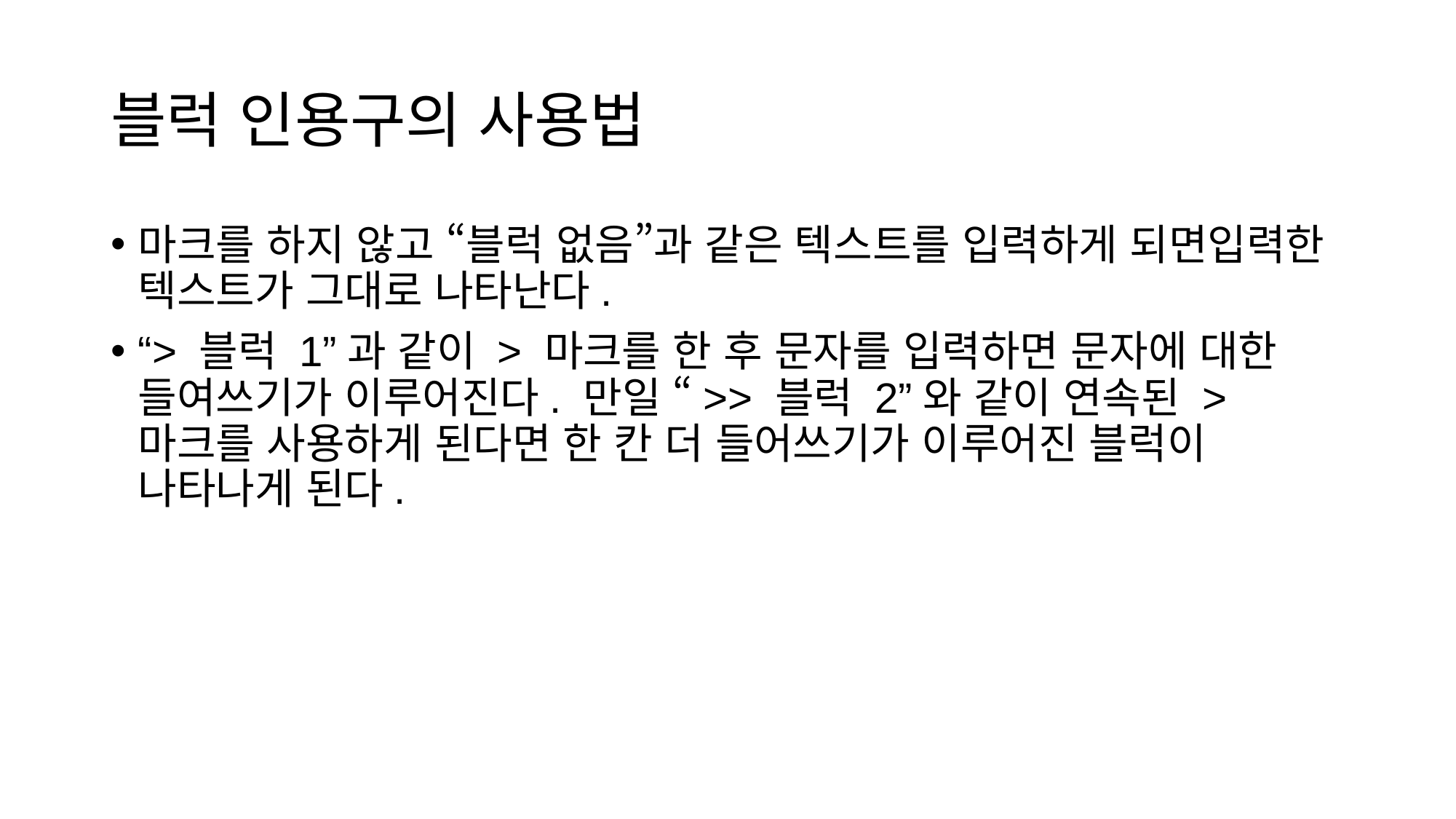

# 블럭 인용구의 사용법
마크를 하지 않고 “블럭 없음”과 같은 텍스트를 입력하게 되면입력한 텍스트가 그대로 나타난다.
“> 블럭 1”과 같이 > 마크를 한 후 문자를 입력하면 문자에 대한 들여쓰기가 이루어진다. 만일 “>> 블럭 2”와 같이 연속된 > 마크를 사용하게 된다면 한 칸 더 들어쓰기가 이루어진 블럭이 나타나게 된다.